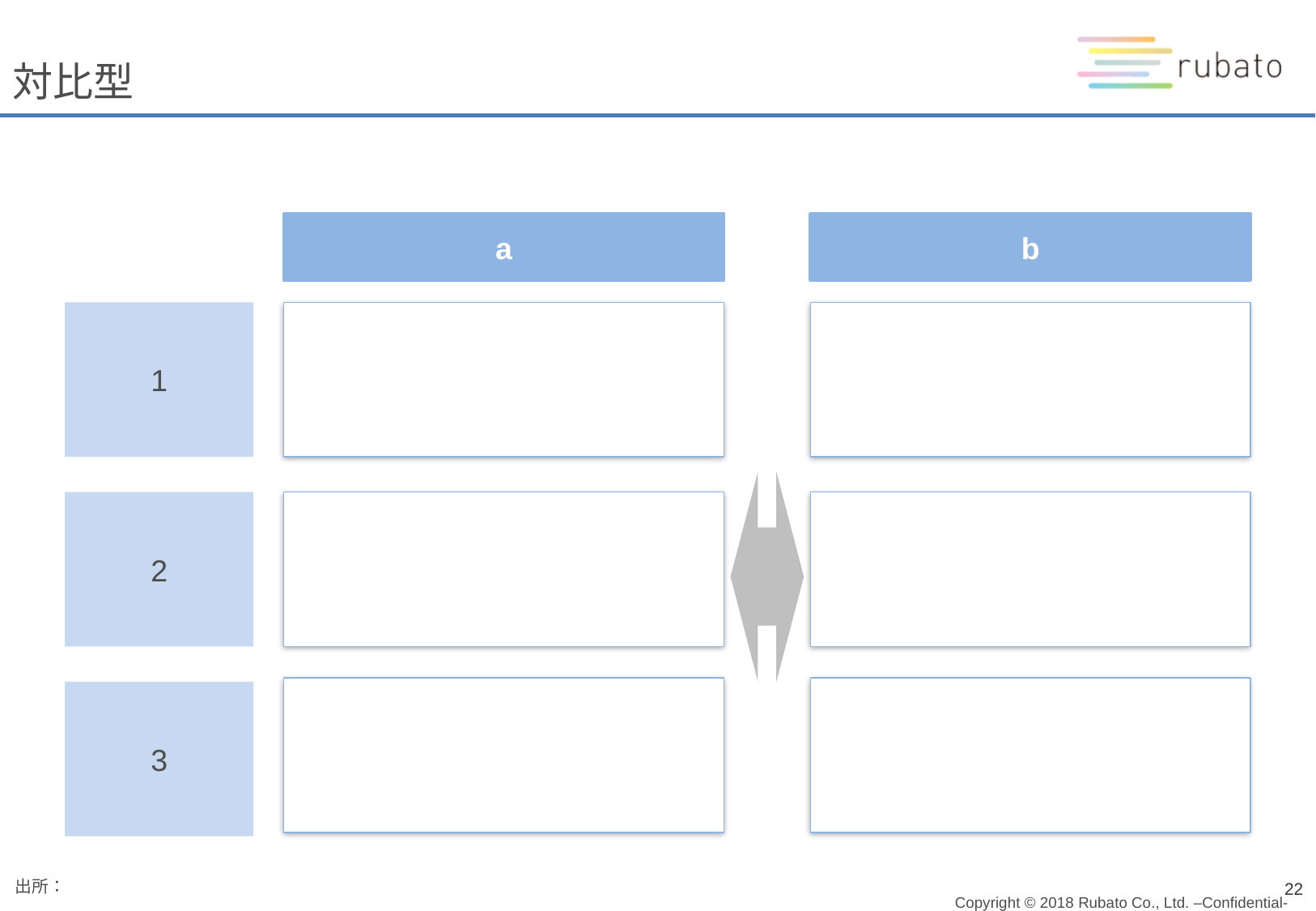

# 対比型

a
b
1

2

3
出所：
22